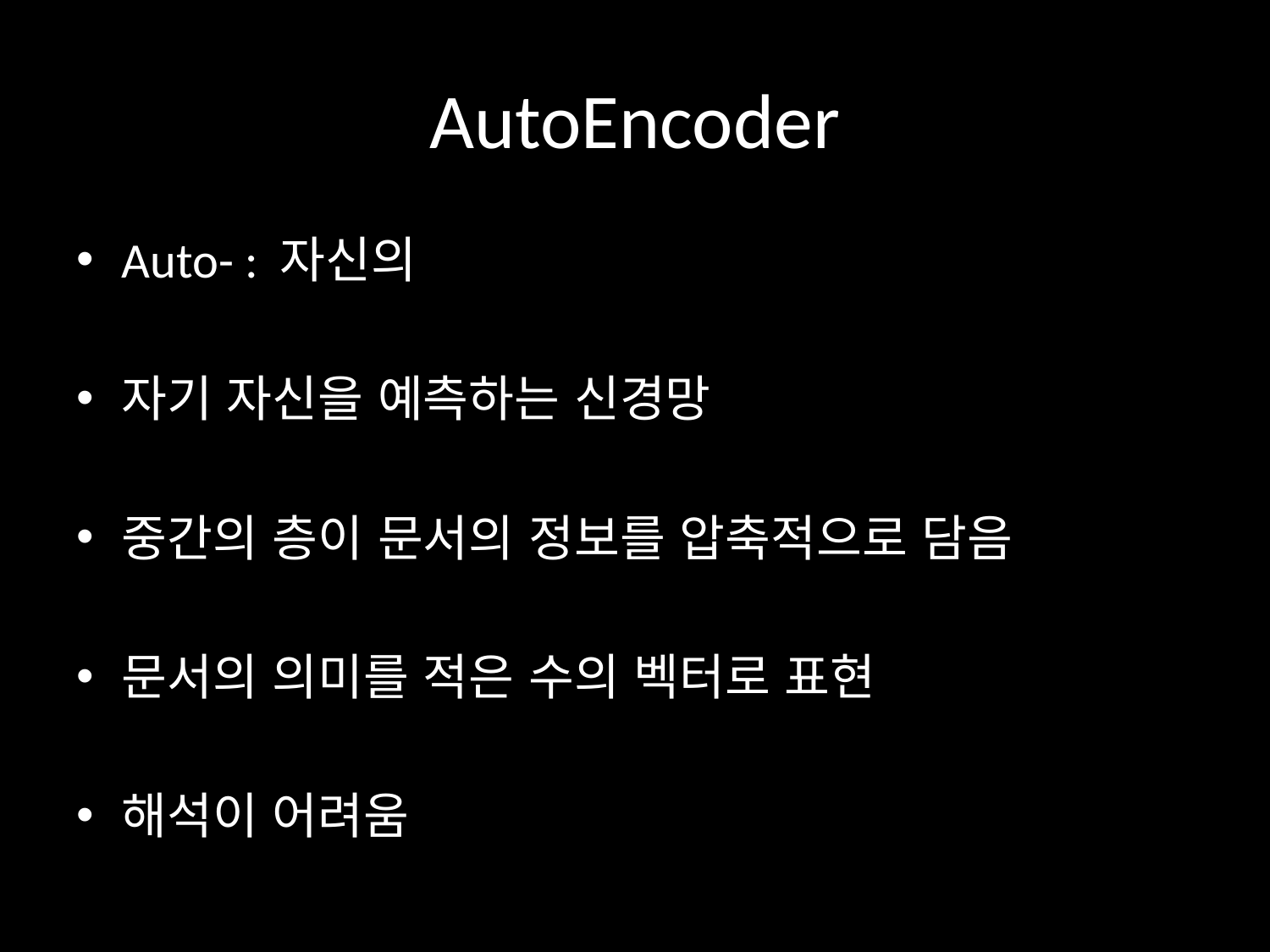

# AutoEncoder
Auto- : 자신의

자기 자신을 예측하는 신경망

중간의 층이 문서의 정보를 압축적으로 담음

문서의 의미를 적은 수의 벡터로 표현

해석이 어려움